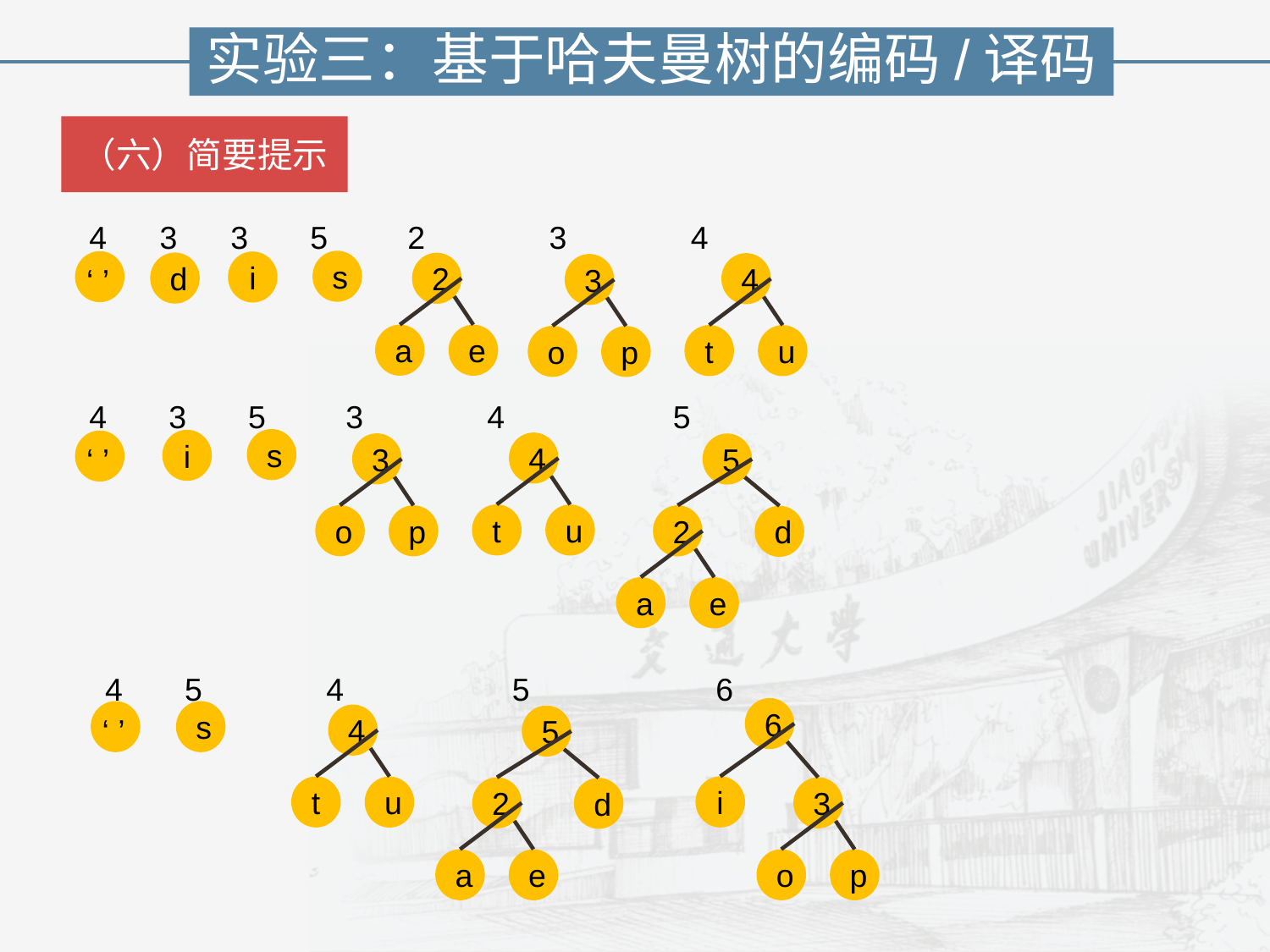

实验三：基于哈夫曼树的编码/译码
（六）简要提示
4      3      3       5         2              3              4
s

i
d
2
4
3
‘ ’
a
e
t
u
o
p
4       3       5         3              4                   5
s
i

4
3
5
‘ ’
t
u
o
p
2
d
a
e
4       5              4                   5                     6
6

‘ ’
s
4
5
i
t
u
2
3
d
a
o
e
p